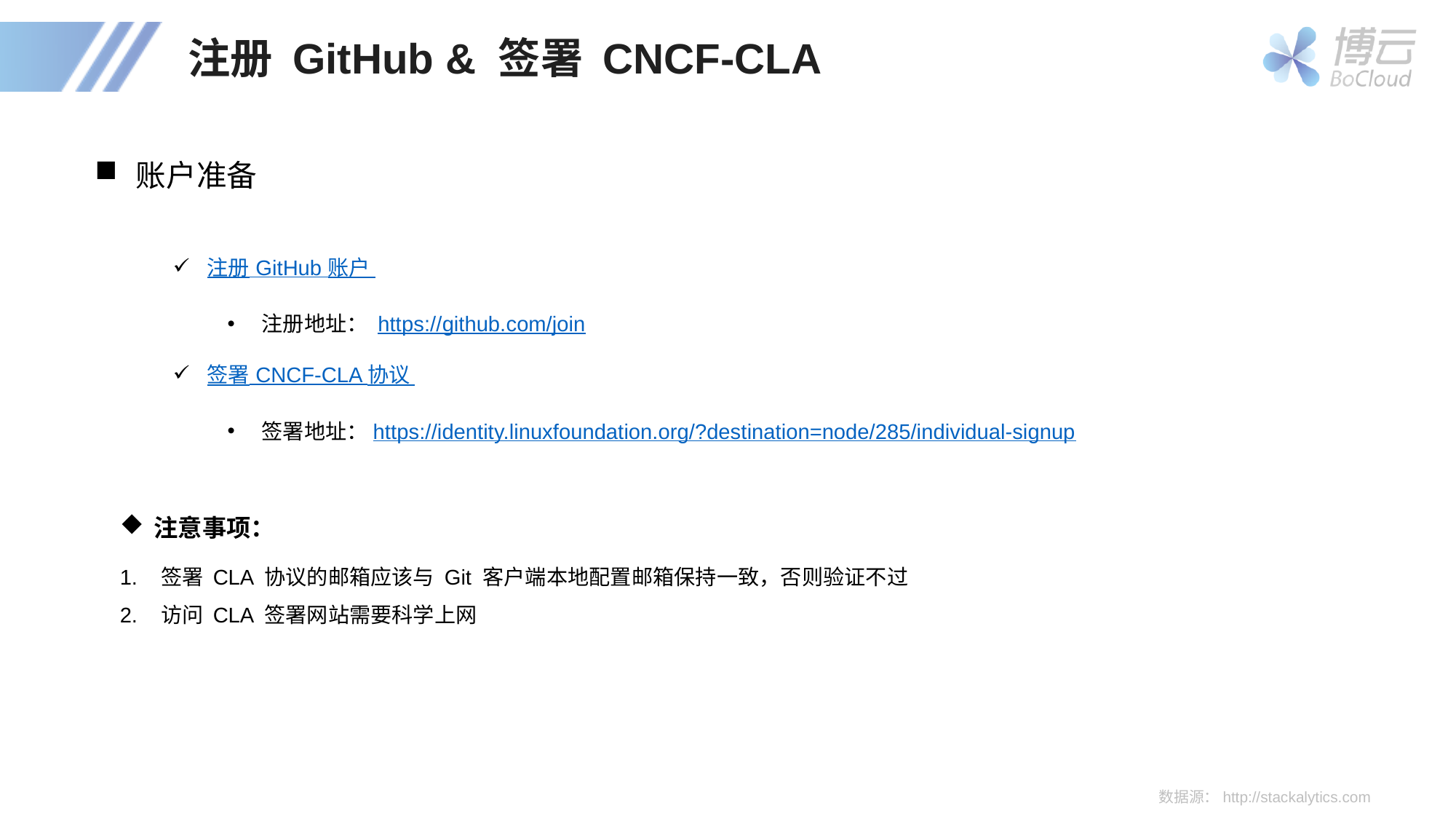

注册 GitHub & 签署 CNCF-CLA
账户准备
注册 GitHub 账户

注册地址： https://github.com/join

签署 CNCF-CLA 协议

签署地址：https://identity.linuxfoundation.org/?destination=node/285/individual-signup
注意事项：
签署 CLA 协议的邮箱应该与 Git 客户端本地配置邮箱保持一致，否则验证不过
访问 CLA 签署网站需要科学上网
数据源：http://stackalytics.com